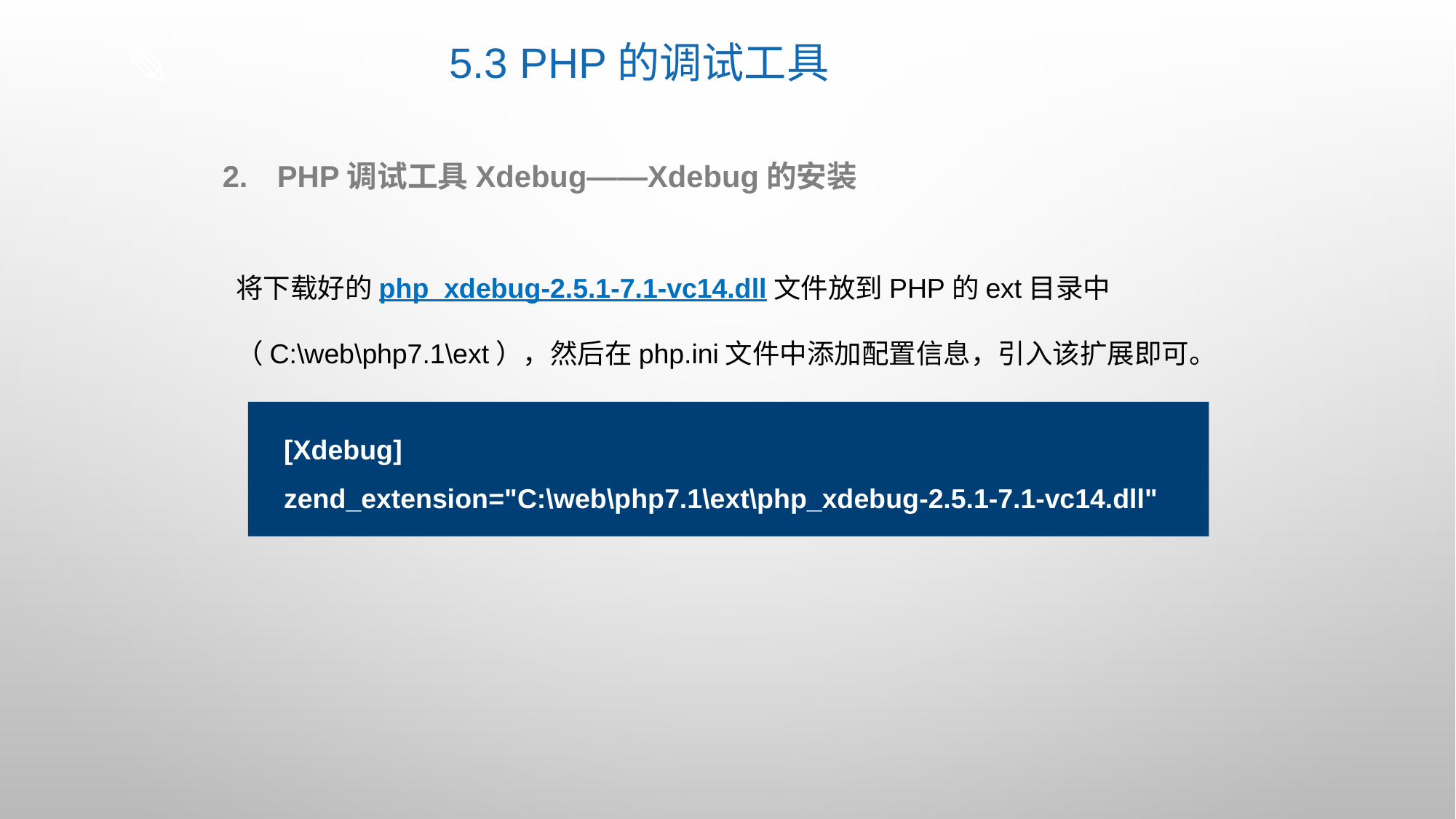

# 5.3 PHP的调试工具
PHP调试工具Xdebug——Xdebug的安装
将下载好的php_xdebug-2.5.1-7.1-vc14.dll文件放到PHP的ext目录中
（C:\web\php7.1\ext），然后在php.ini文件中添加配置信息，引入该扩展即可。

[Xdebug]
zend_extension="C:\web\php7.1\ext\php_xdebug-2.5.1-7.1-vc14.dll"